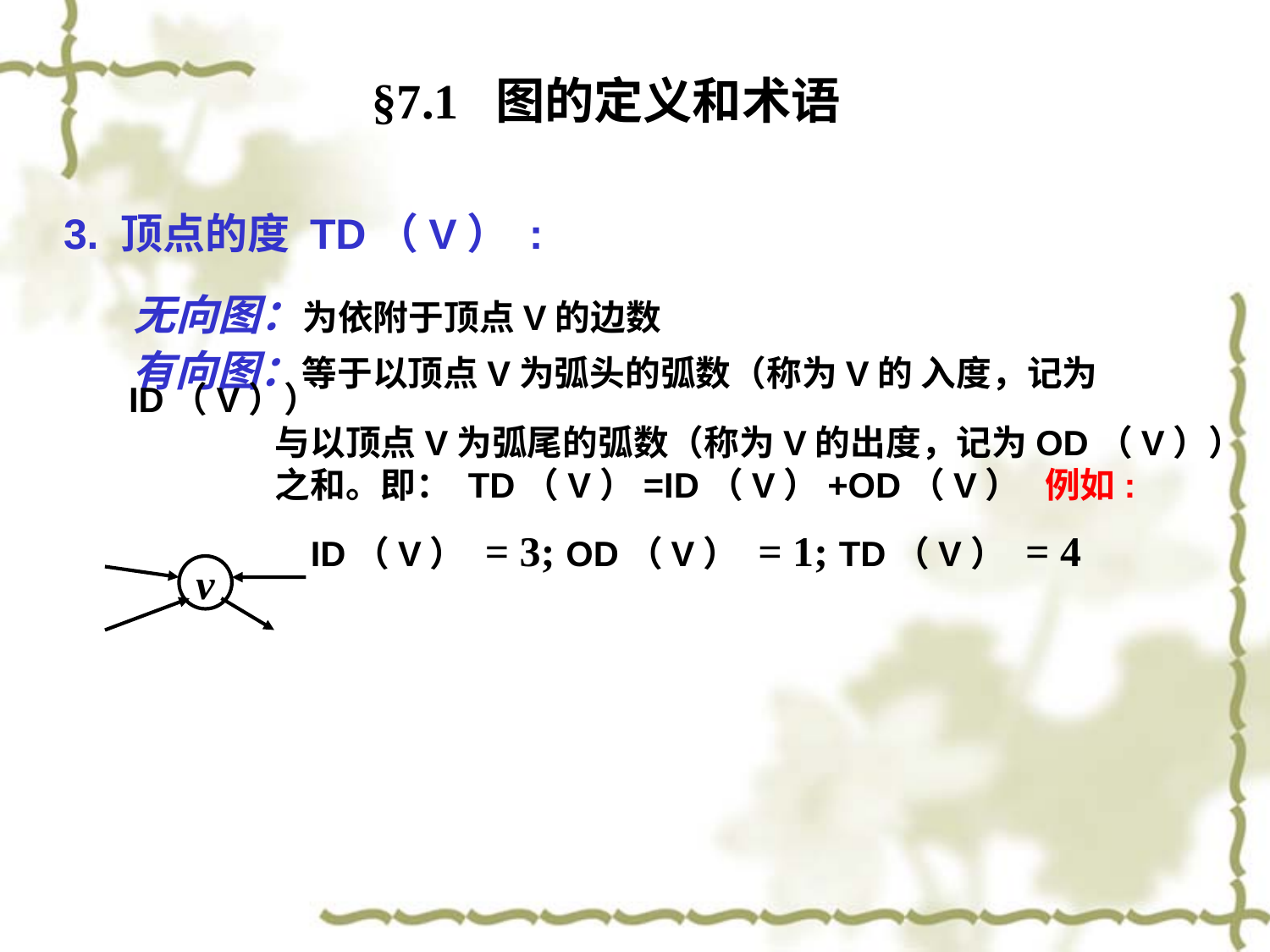

§7.1  图的定义和术语
3. 顶点的度 TD（V） :
     无向图：为依附于顶点V的边数
      有向图：等于以顶点V为弧头的弧数（称为V的 入度，记为ID（V））
                         与以顶点V为弧尾的弧数（称为V的出度，记为OD（V））
                         之和。即： TD（V）=ID（V）+OD（V）   例如:
ID（V） = 3; OD（V） = 1; TD（V） = 4
v